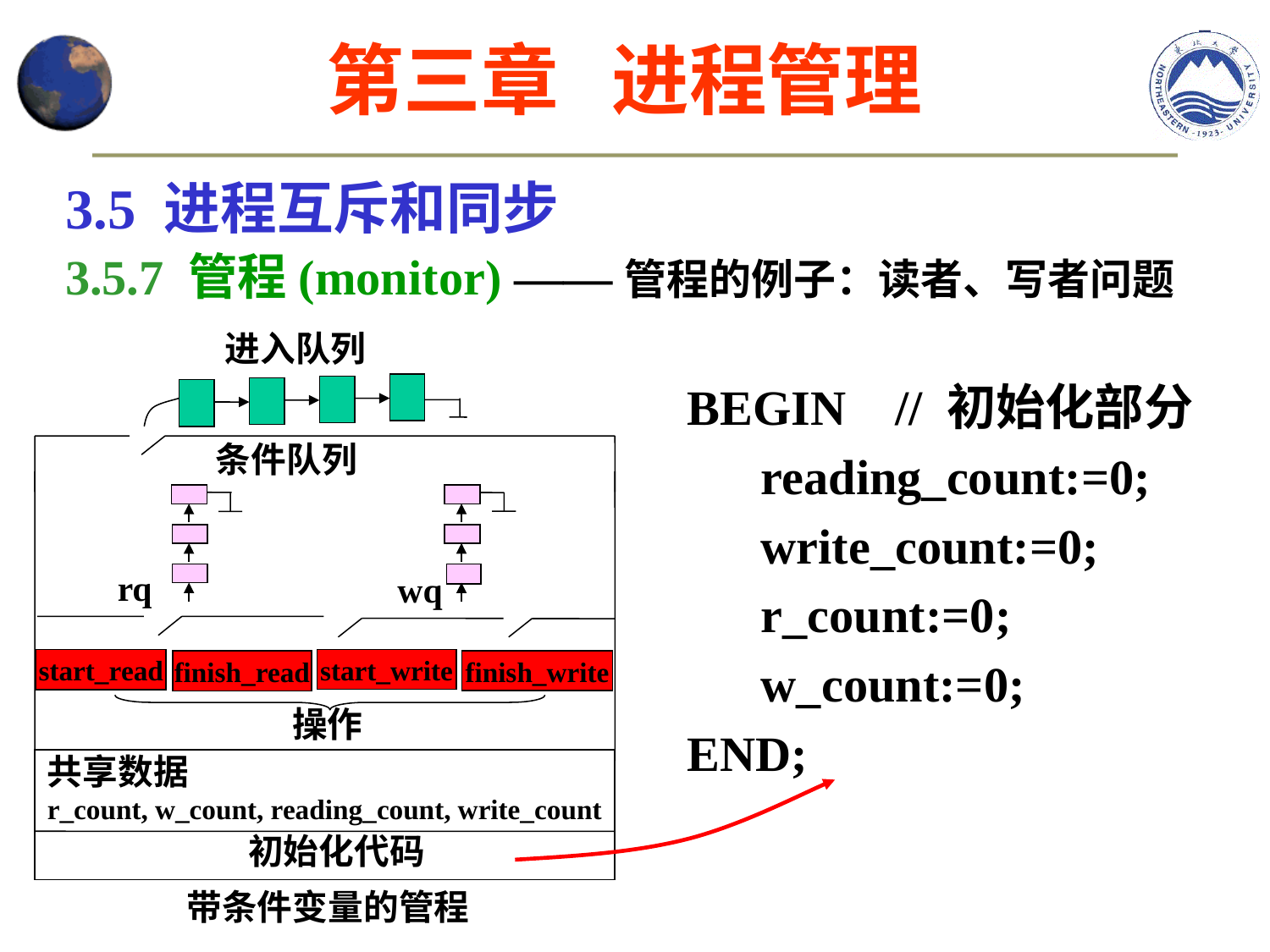

第三章   进程管理
3.5 进程互斥和同步
3.5.7 管程(monitor) ——管程的例子：读者、写者问题
进入队列
BEGIN    // 初始化部分
      reading_count:=0;
      write_count:=0;
      r_count:=0;
      w_count:=0;
END;

条件队列

rq
wq

start_read
start_write
finish_read
finish_write
操作
共享数据
r_count, w_count, reading_count, write_count

初始化代码

带条件变量的管程